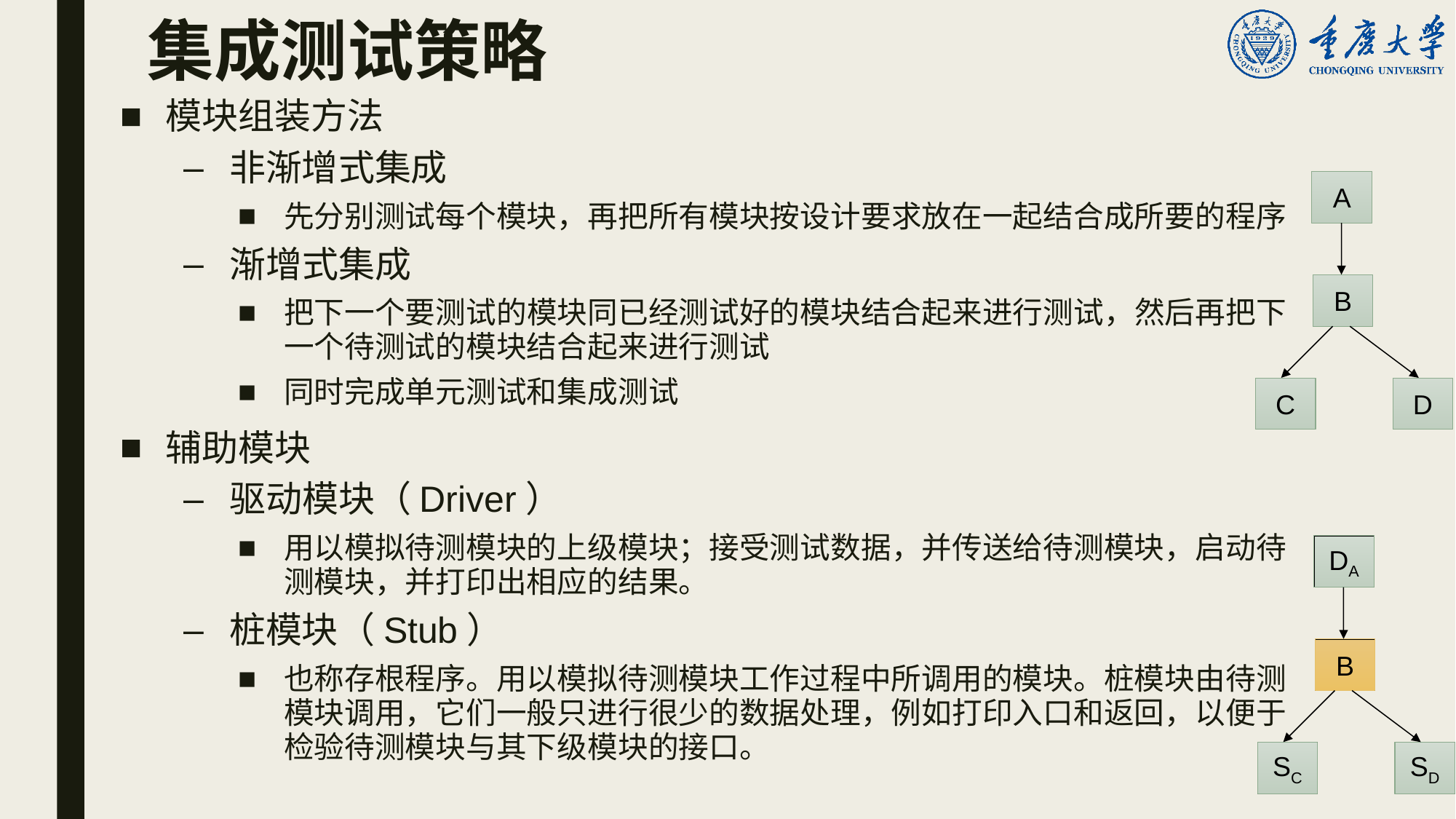

# 集成测试策略
模块组装方法
非渐增式集成
先分别测试每个模块，再把所有模块按设计要求放在一起结合成所要的程序
渐增式集成
把下一个要测试的模块同已经测试好的模块结合起来进行测试，然后再把下一个待测试的模块结合起来进行测试
同时完成单元测试和集成测试
辅助模块
驱动模块（Driver）
用以模拟待测模块的上级模块；接受测试数据，并传送给待测模块，启动待测模块，并打印出相应的结果。
桩模块（Stub）
也称存根程序。用以模拟待测模块工作过程中所调用的模块。桩模块由待测模块调用，它们一般只进行很少的数据处理，例如打印入口和返回，以便于检验待测模块与其下级模块的接口。

A

B

C
D
DA

B

SC
SD